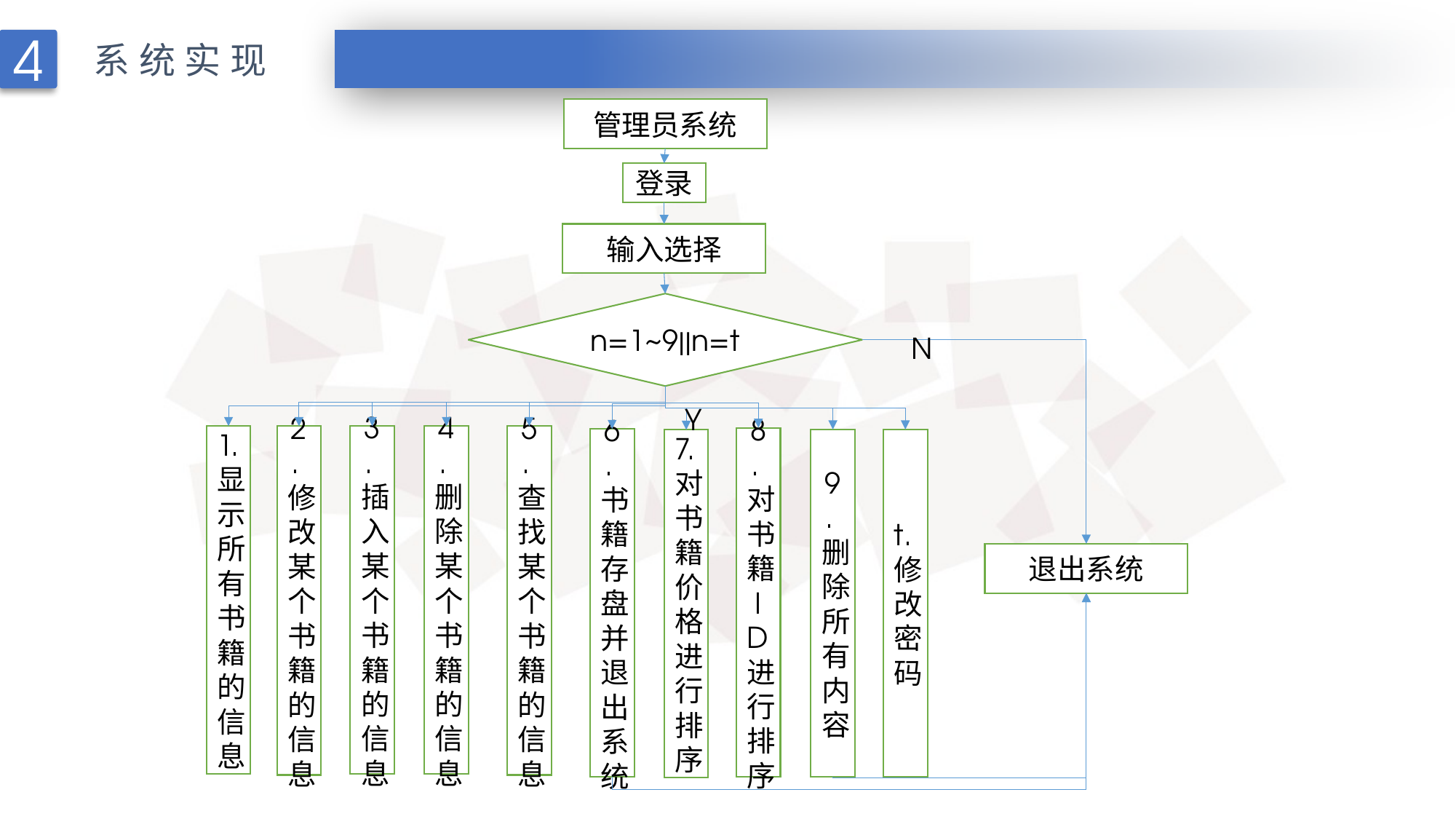

4

系统实现
管理员系统
登录
输入选择
n=1~9||n=t
N
Y
1.显示所有书籍的信息
2.修改某个书籍的信息
3.插入某个书籍的信息
4.删除某个书籍的信息
5.查找某个书籍的信息
8.对书籍ID进行排序
6.书籍存盘并退出系统
9.删除所有内容
t.修改密码
7.对书籍价格进行排序
退出系统